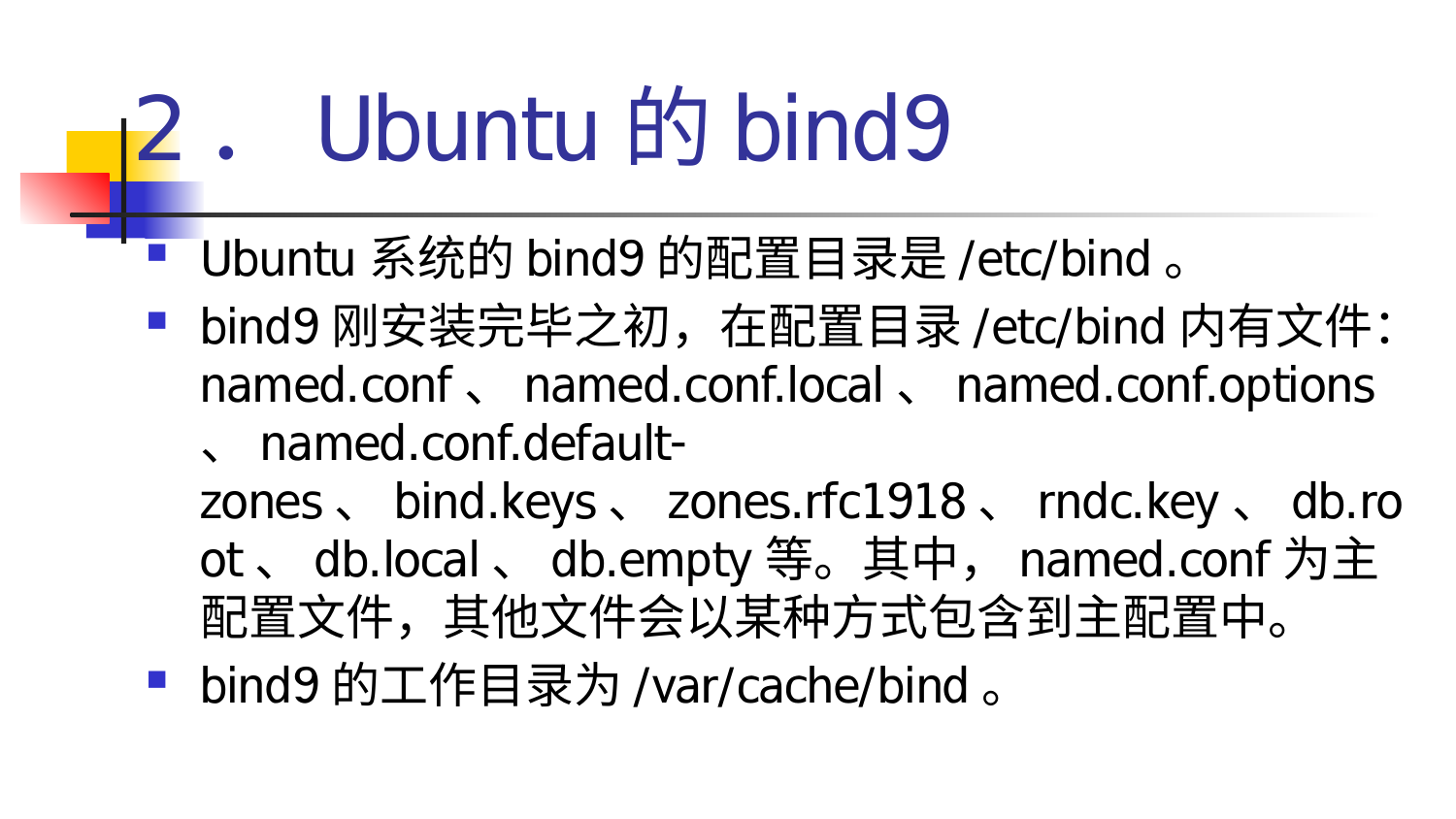

# 2．Ubuntu的bind9
Ubuntu系统的bind9的配置目录是/etc/bind。
bind9刚安装完毕之初，在配置目录/etc/bind内有文件：named.conf、named.conf.local、named.conf.options、named.conf.default-zones、bind.keys、zones.rfc1918、rndc.key、db.root、db.local、db.empty等。其中，named.conf为主配置文件，其他文件会以某种方式包含到主配置中。
bind9的工作目录为/var/cache/bind。